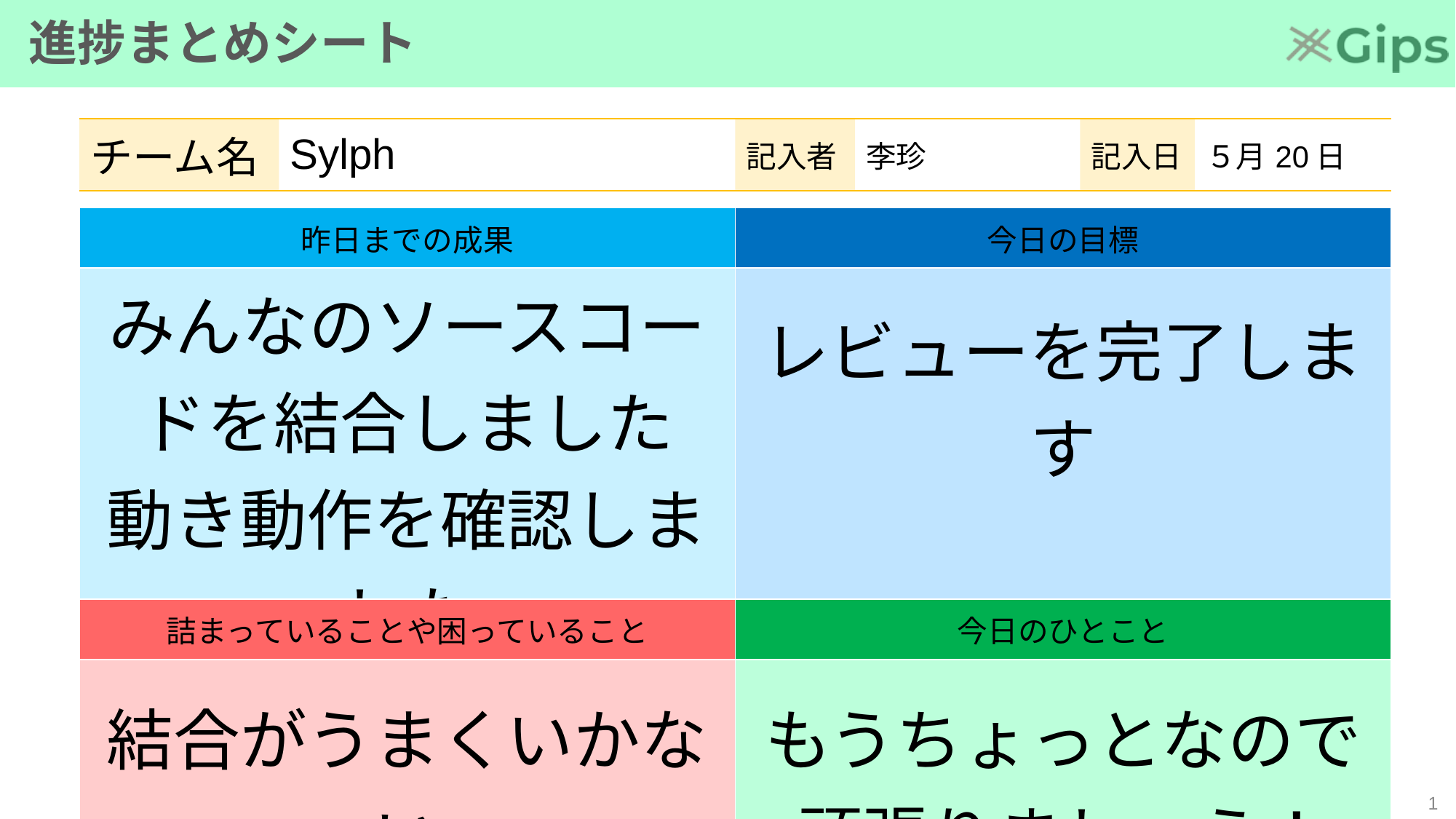

# 進捗まとめシート
| チーム名 | Sylph | 記入者 | 李珍 | 記入日 | ５月20日 |
| --- | --- | --- | --- | --- | --- |
| 昨日までの成果 | 今日の目標 |
| --- | --- |
| みんなのソースコードを結合しました 動き動作を確認しました | レビューを完了します |
| 詰まっていることや困っていること | 今日のひとこと |
| 結合がうまくいかない | もうちょっとなので頑張りましょう！ |
1